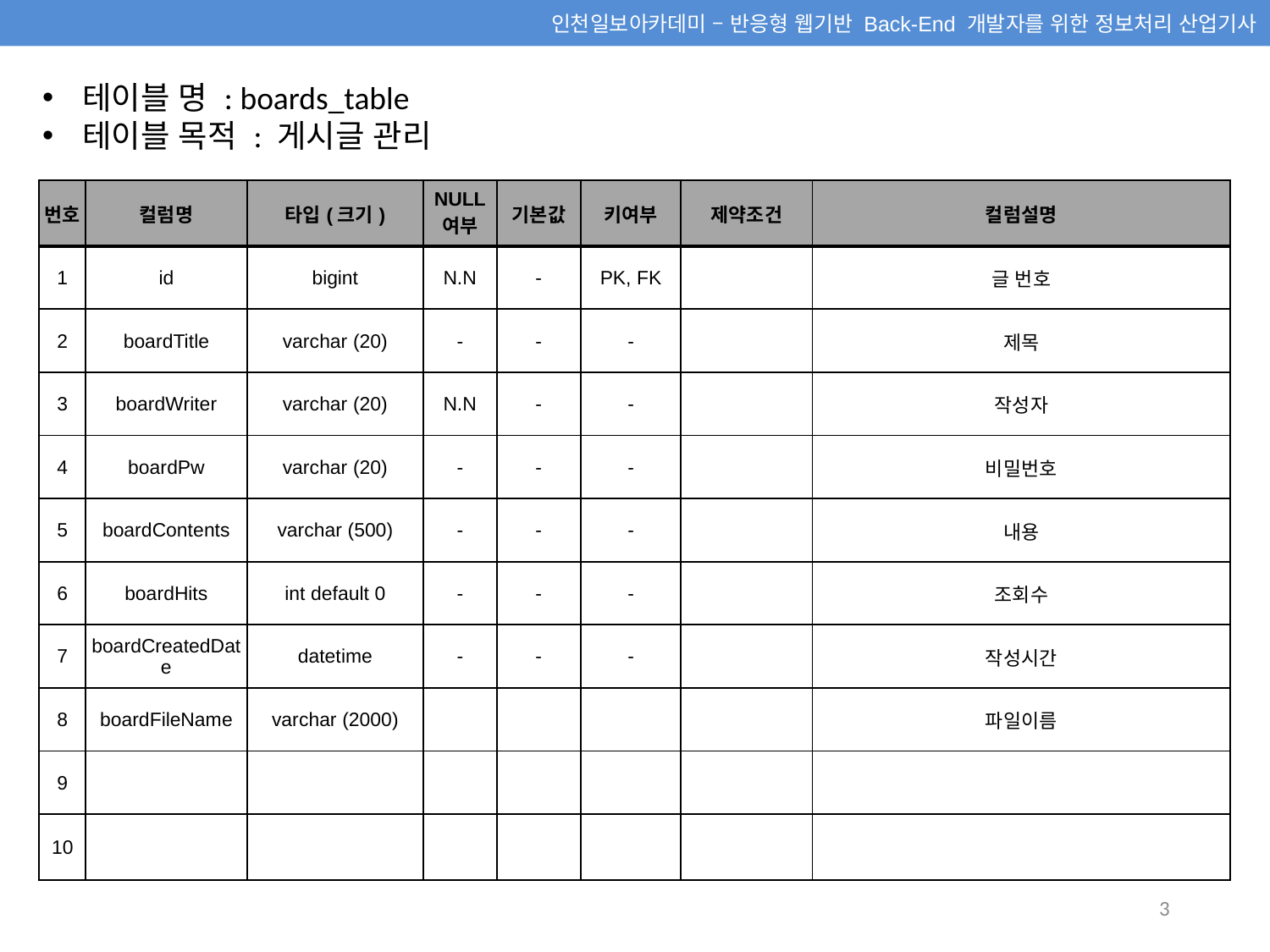

테이블 명 : boards_table
테이블 목적 : 게시글 관리
| 번호 | 컬럼명 | 타입(크기) | NULL 여부 | 기본값 | 키여부 | 제약조건 | 컬럼설명 |
| --- | --- | --- | --- | --- | --- | --- | --- |
| 1 | id | bigint | N.N | - | PK, FK |  | 글 번호 |
| 2 | boardTitle | varchar (20) | - | - | - |  | 제목 |
| 3 | boardWriter | varchar (20) | N.N | - | - |  | 작성자 |
| 4 | boardPw | varchar (20) | - | - | - |  | 비밀번호 |
| 5 | boardContents | varchar (500) | - | - | - |  | 내용 |
| 6 | boardHits | int default 0 | - | - | - |  | 조회수 |
| 7 | boardCreatedDate | datetime | - | - | - |  | 작성시간 |
| 8 | boardFileName | varchar (2000) |  |  |  |  | 파일이름 |
| 9 |  |  |  |  |  |  |  |
| 10 |  |  |  |  |  |  |  |
3